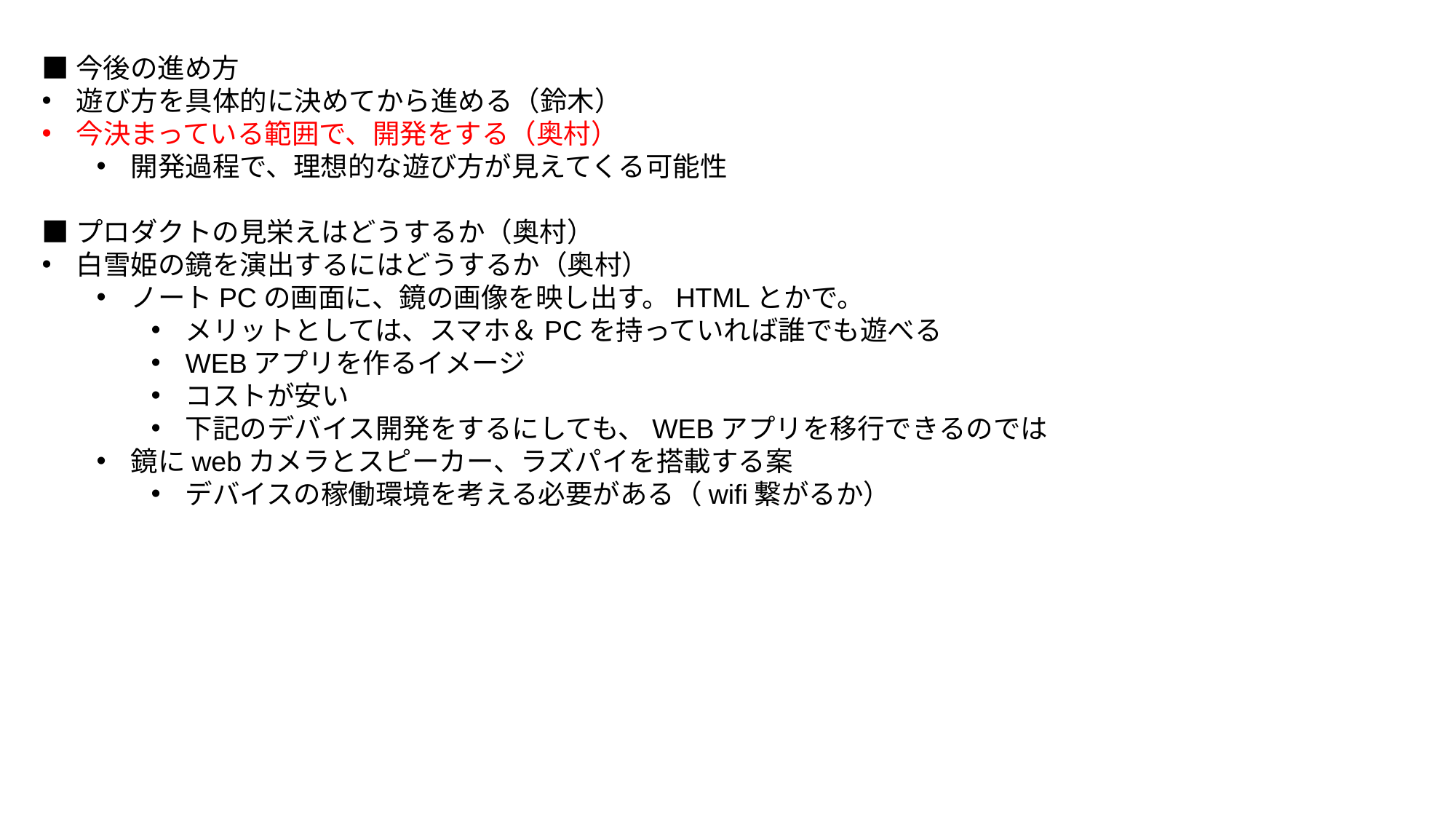

■今後の進め方
遊び方を具体的に決めてから進める（鈴木）
今決まっている範囲で、開発をする（奥村）
開発過程で、理想的な遊び方が見えてくる可能性

■プロダクトの見栄えはどうするか（奥村）
白雪姫の鏡を演出するにはどうするか（奥村）
ノートPCの画面に、鏡の画像を映し出す。HTMLとかで。
メリットとしては、スマホ＆PCを持っていれば誰でも遊べる
WEBアプリを作るイメージ
コストが安い
下記のデバイス開発をするにしても、WEBアプリを移行できるのでは
鏡にwebカメラとスピーカー、ラズパイを搭載する案
デバイスの稼働環境を考える必要がある（wifi繋がるか）